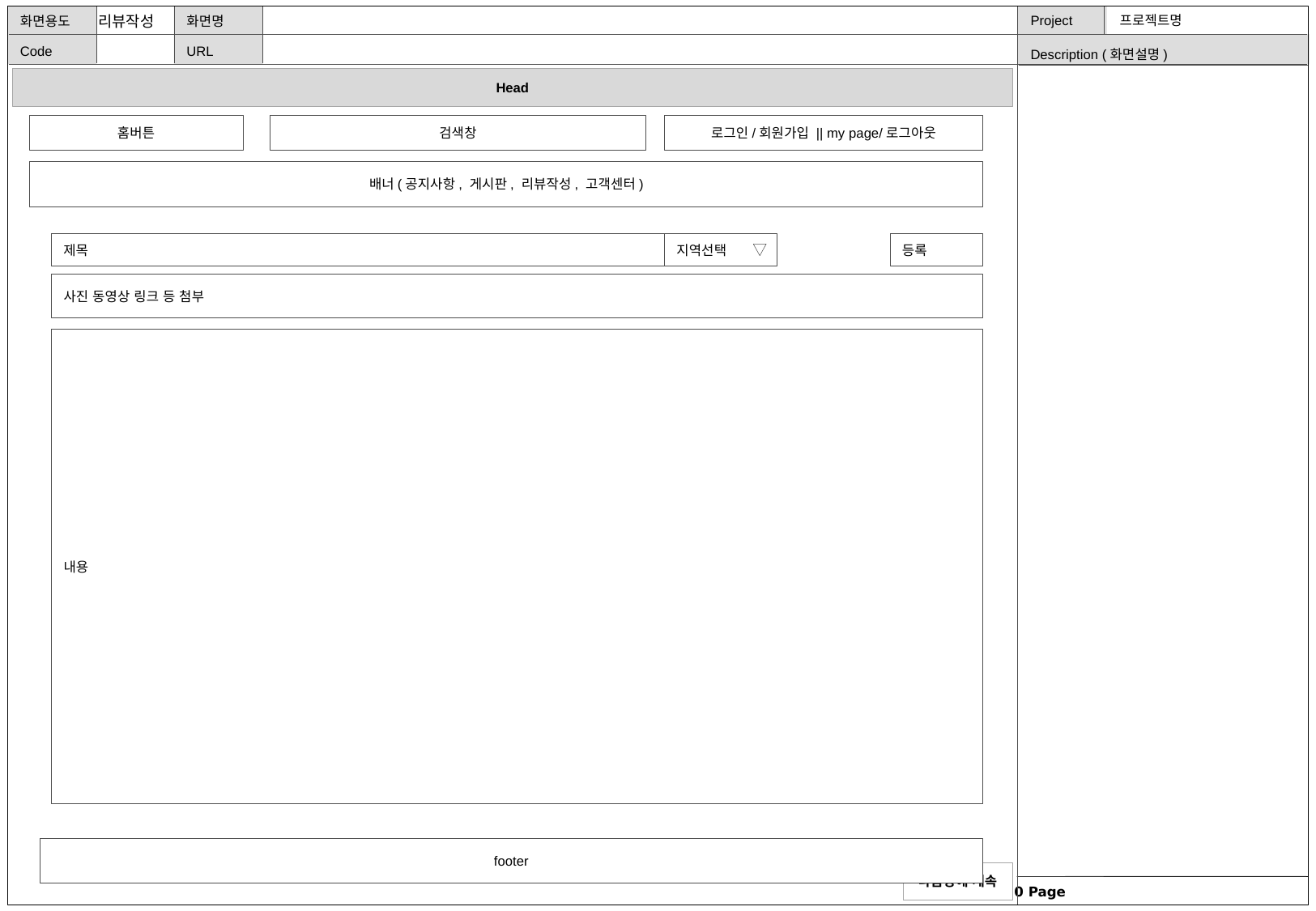

리뷰작성
홈버튼
검색창
로그인/회원가입 || my page/로그아웃
배너(공지사항, 게시판, 리뷰작성, 고객센터)
제목
지역선택
등록

사진 동영상 링크 등 첨부
내용
footer